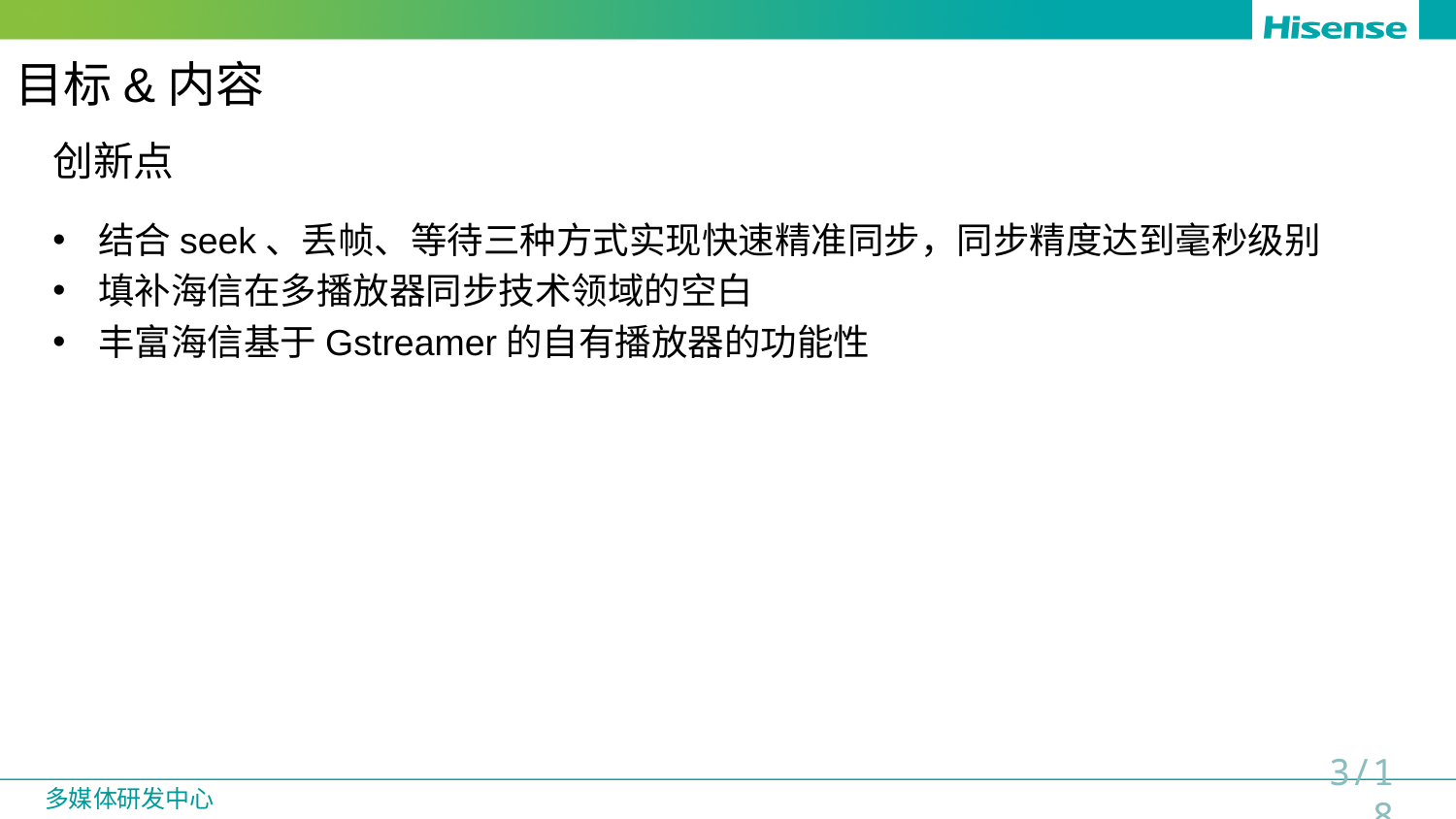

# 目标&内容
创新点
结合seek、丢帧、等待三种方式实现快速精准同步，同步精度达到毫秒级别
填补海信在多播放器同步技术领域的空白
丰富海信基于Gstreamer的自有播放器的功能性

3/18
多媒体研发中心